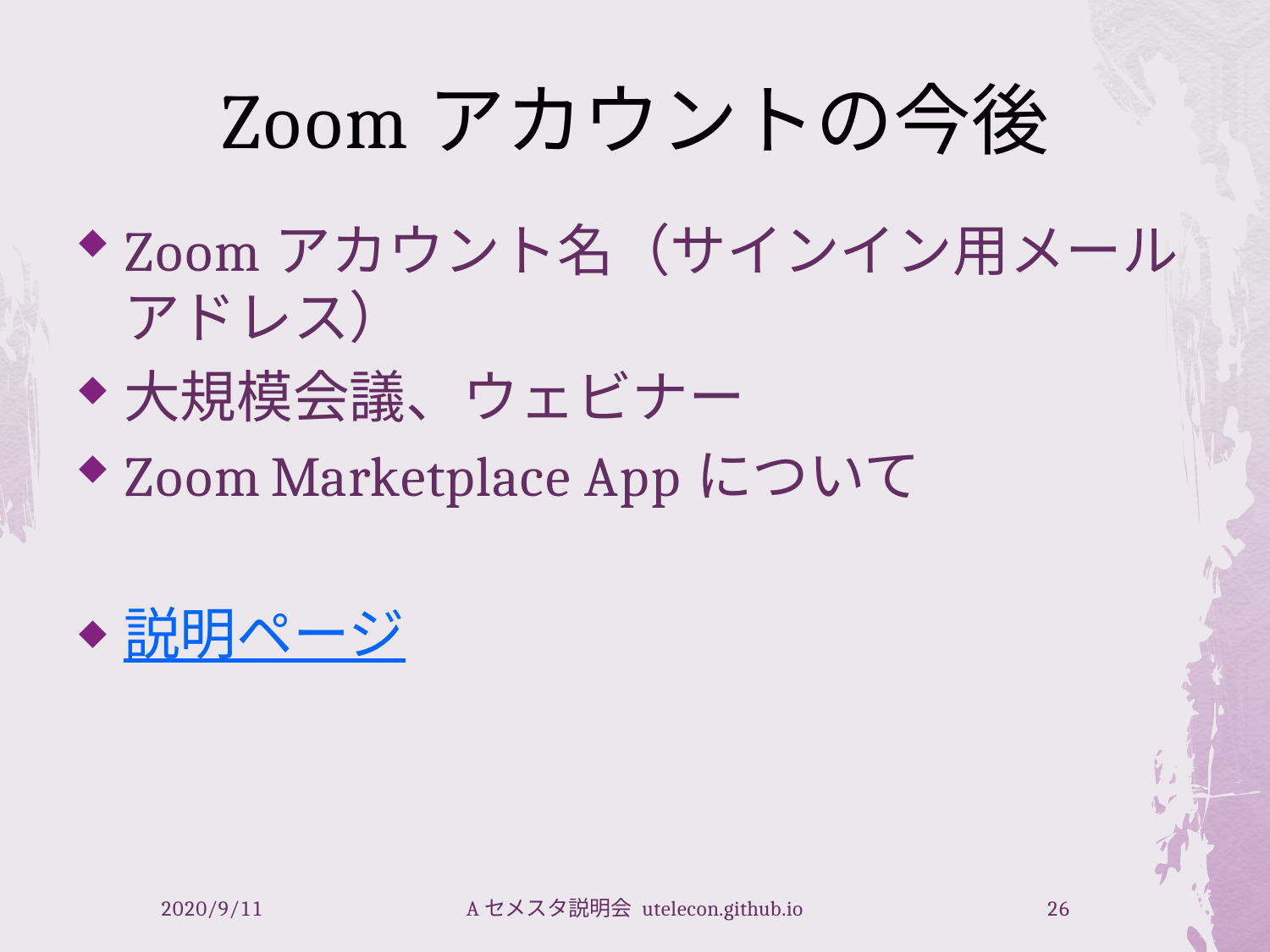

# Zoomアカウントの今後
Zoomアカウント名（サインイン用メールアドレス）
大規模会議、ウェビナー
Zoom Marketplace Appについて

説明ページ
2020/9/11
Aセメスタ説明会 utelecon.github.io
26